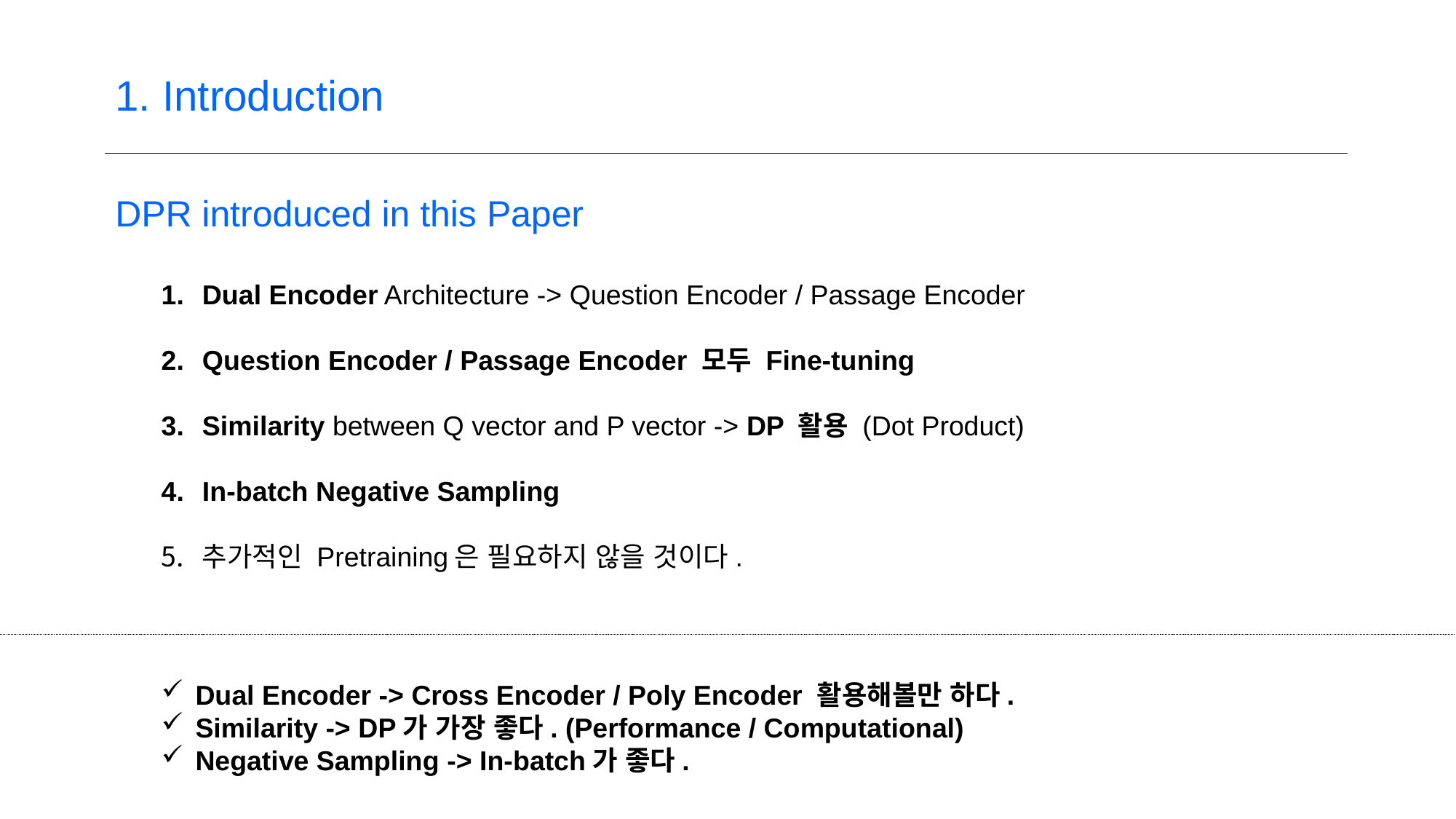

1. Introduction
DPR introduced in this Paper
Dual Encoder Architecture -> Question Encoder / Passage Encoder

Question Encoder / Passage Encoder 모두 Fine-tuning

Similarity between Q vector and P vector -> DP 활용 (Dot Product)

In-batch Negative Sampling

추가적인 Pretraining은 필요하지 않을 것이다.

Dual Encoder -> Cross Encoder / Poly Encoder 활용해볼만 하다.
Similarity -> DP가 가장 좋다. (Performance / Computational)
Negative Sampling -> In-batch가 좋다.